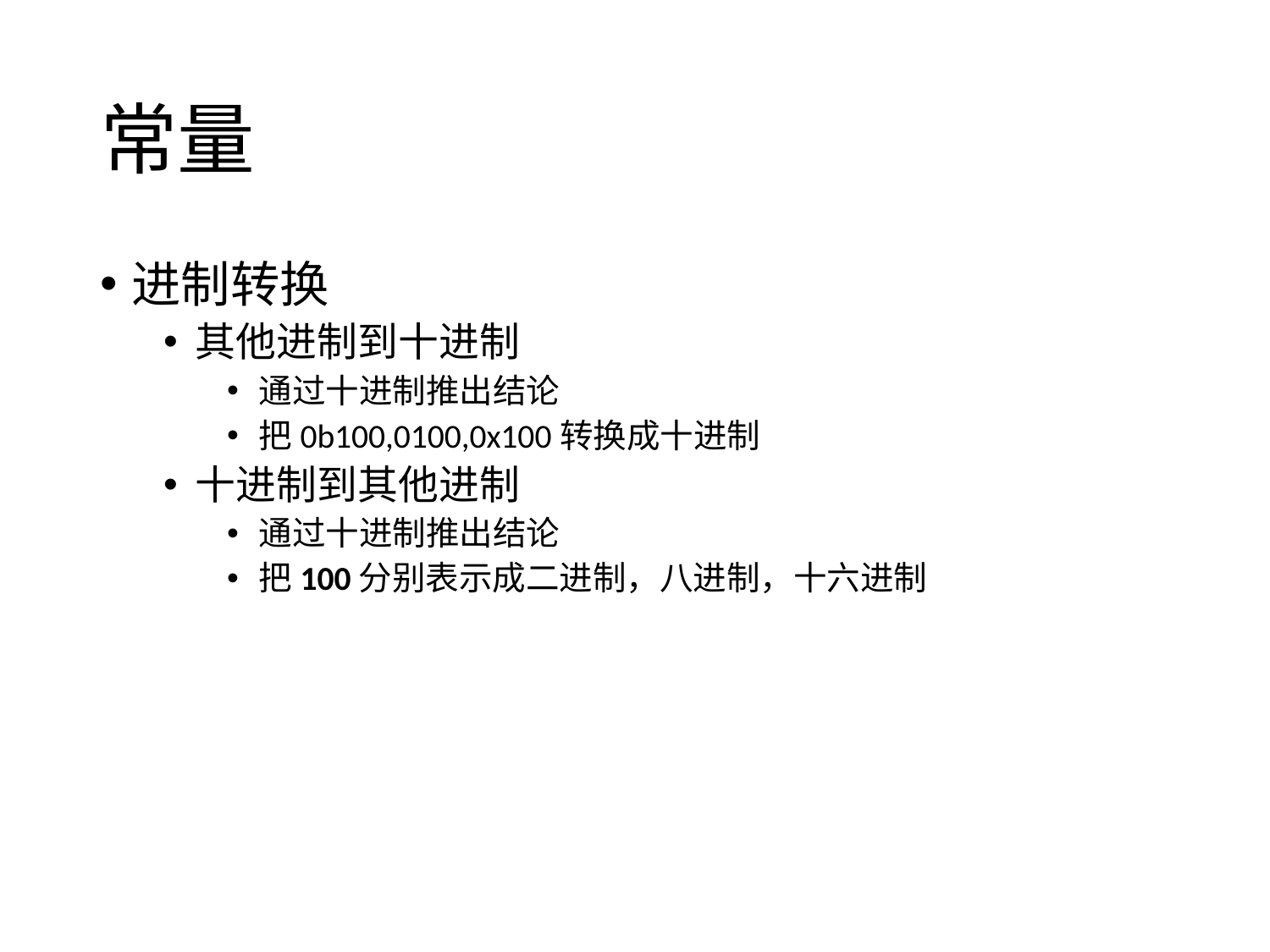

# 常量
进制转换
其他进制到十进制
通过十进制推出结论
把0b100,0100,0x100转换成十进制
十进制到其他进制
通过十进制推出结论
把100分别表示成二进制，八进制，十六进制